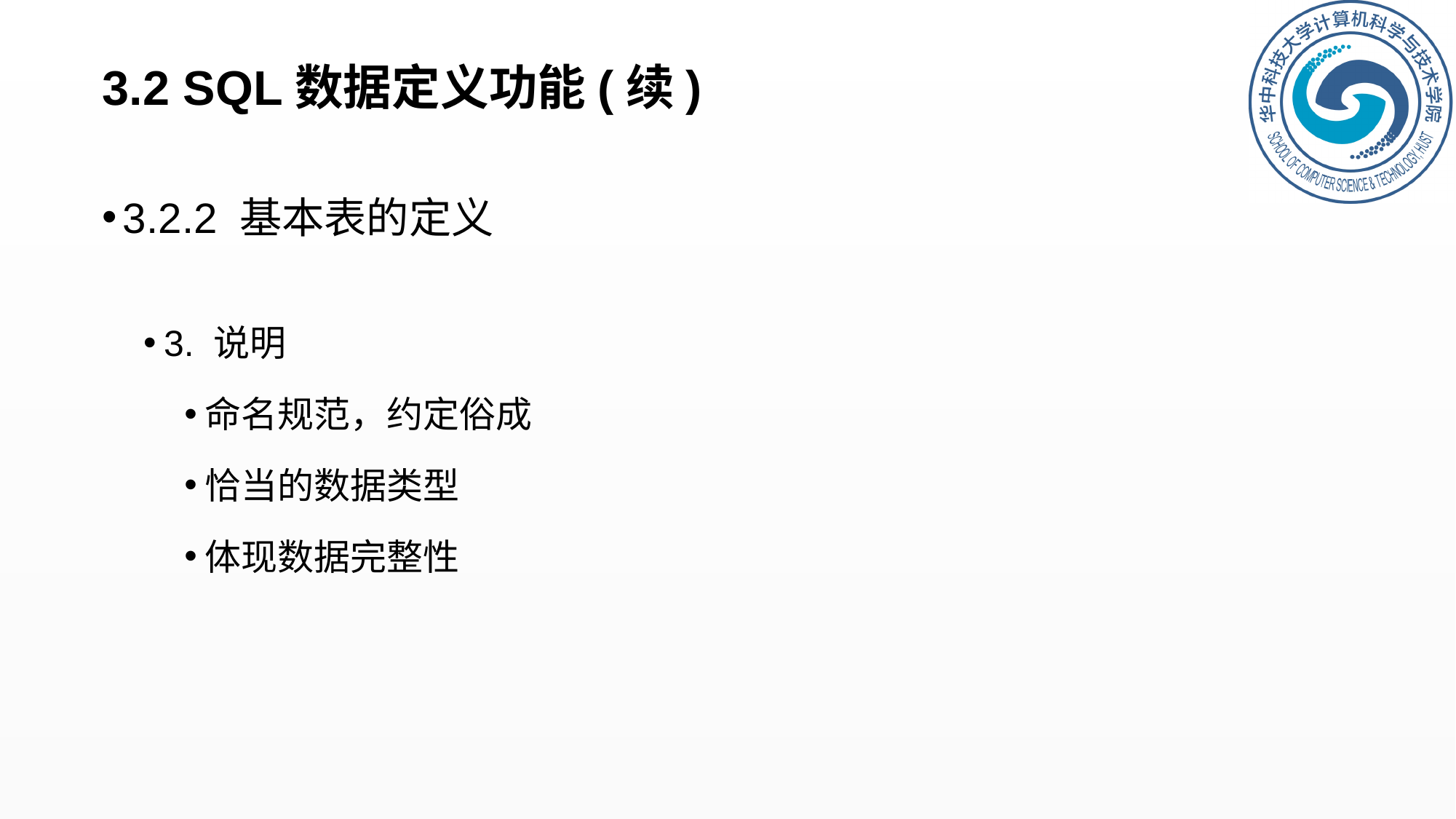

# 3.2 SQL数据定义功能(续)
3.2.2 基本表的定义

3. 说明
命名规范，约定俗成
恰当的数据类型
体现数据完整性